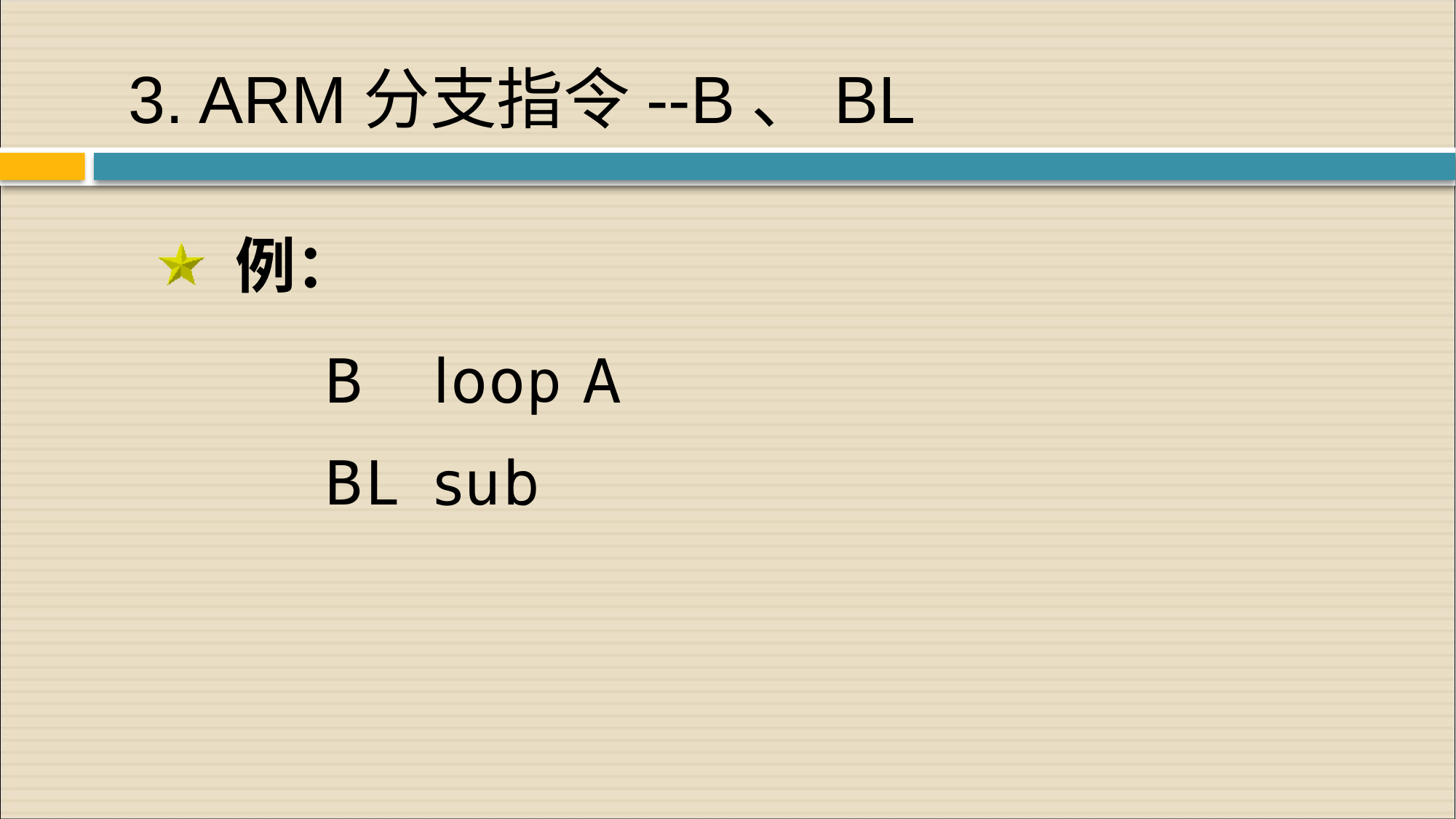

# 3. ARM分支指令--B、BL
 例：
B	loop A
BL	sub